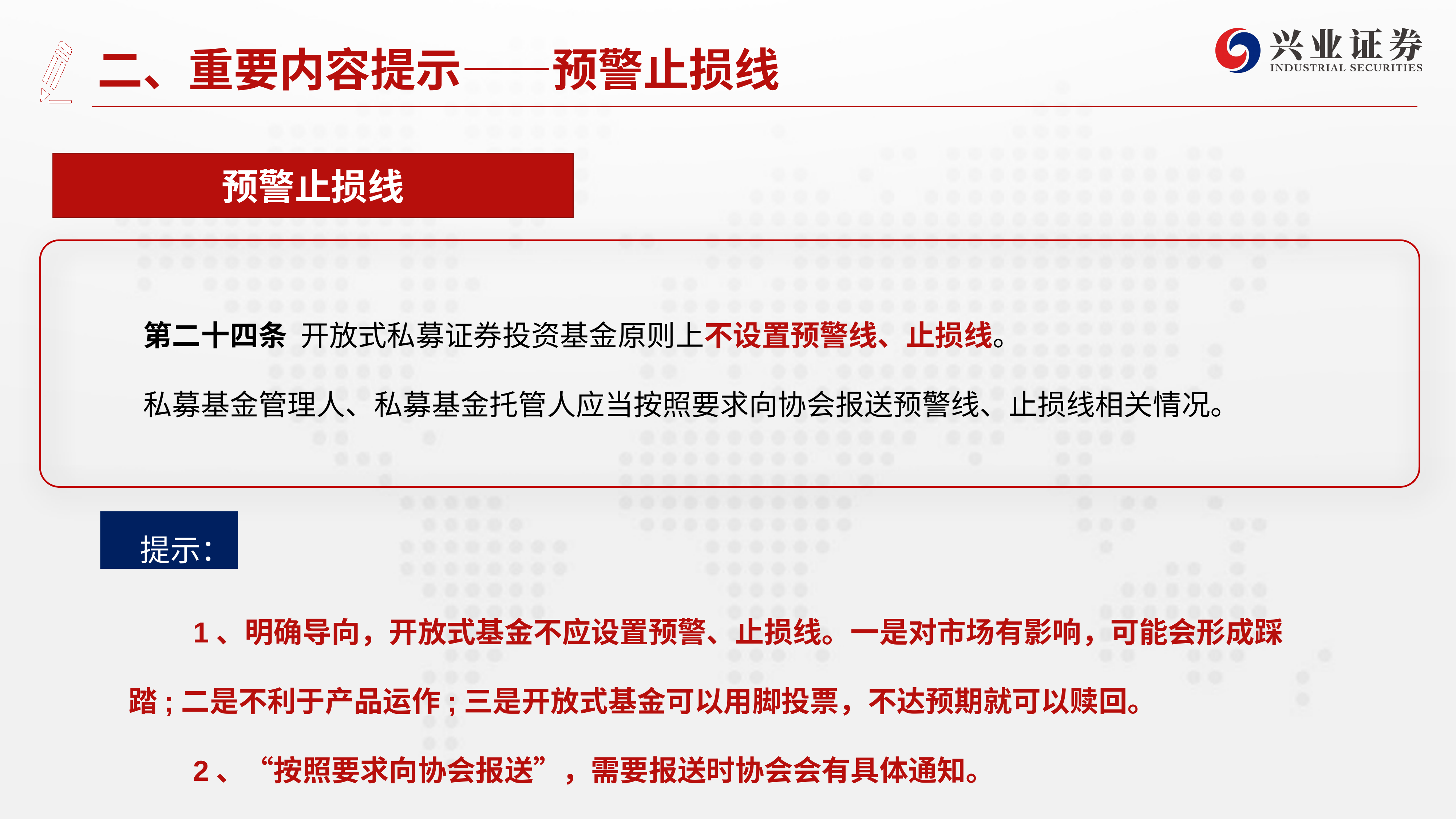

# 二、重要内容提示——预警止损线
预警止损线

第二十四条  开放式私募证券投资基金原则上不设置预警线、止损线。
私募基金管理人、私募基金托管人应当按照要求向协会报送预警线、止损线相关情况。
    提示：
1、明确导向，开放式基金不应设置预警、止损线。一是对市场有影响，可能会形成踩踏;二是不利于产品运作;三是开放式基金可以用脚投票，不达预期就可以赎回。
2、“按照要求向协会报送”，需要报送时协会会有具体通知。